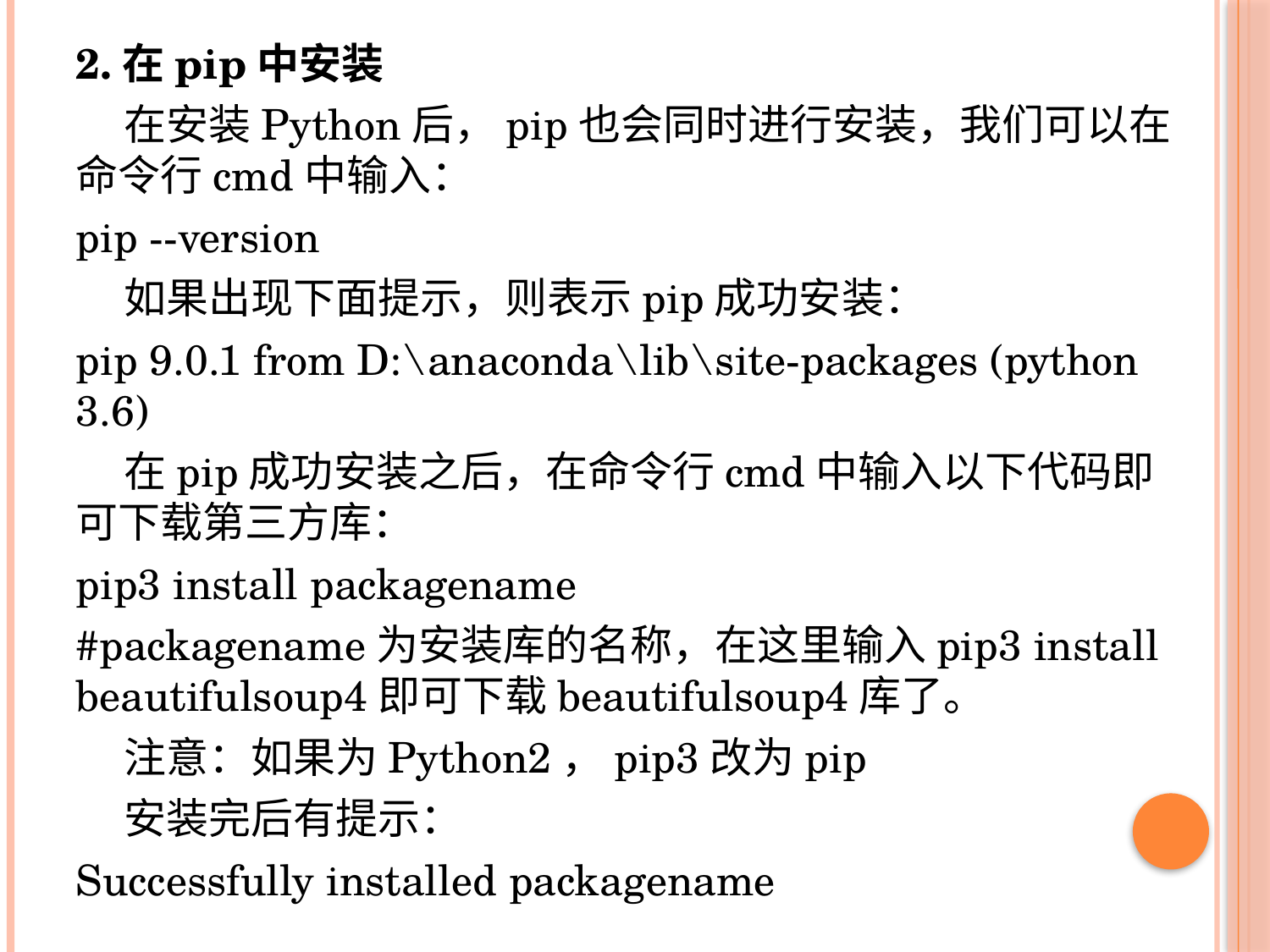

2.在pip中安装
    在安装Python后，pip也会同时进行安装，我们可以在命令行cmd中输入：
pip --version
    如果出现下面提示，则表示pip成功安装：
pip 9.0.1 from D:\anaconda\lib\site-packages (python 3.6)
    在pip成功安装之后，在命令行cmd中输入以下代码即可下载第三方库：
pip3 install packagename
#packagename为安装库的名称，在这里输入pip3 install beautifulsoup4即可下载beautifulsoup4库了。
    注意：如果为Python2，pip3改为pip
    安装完后有提示：
Successfully installed packagename